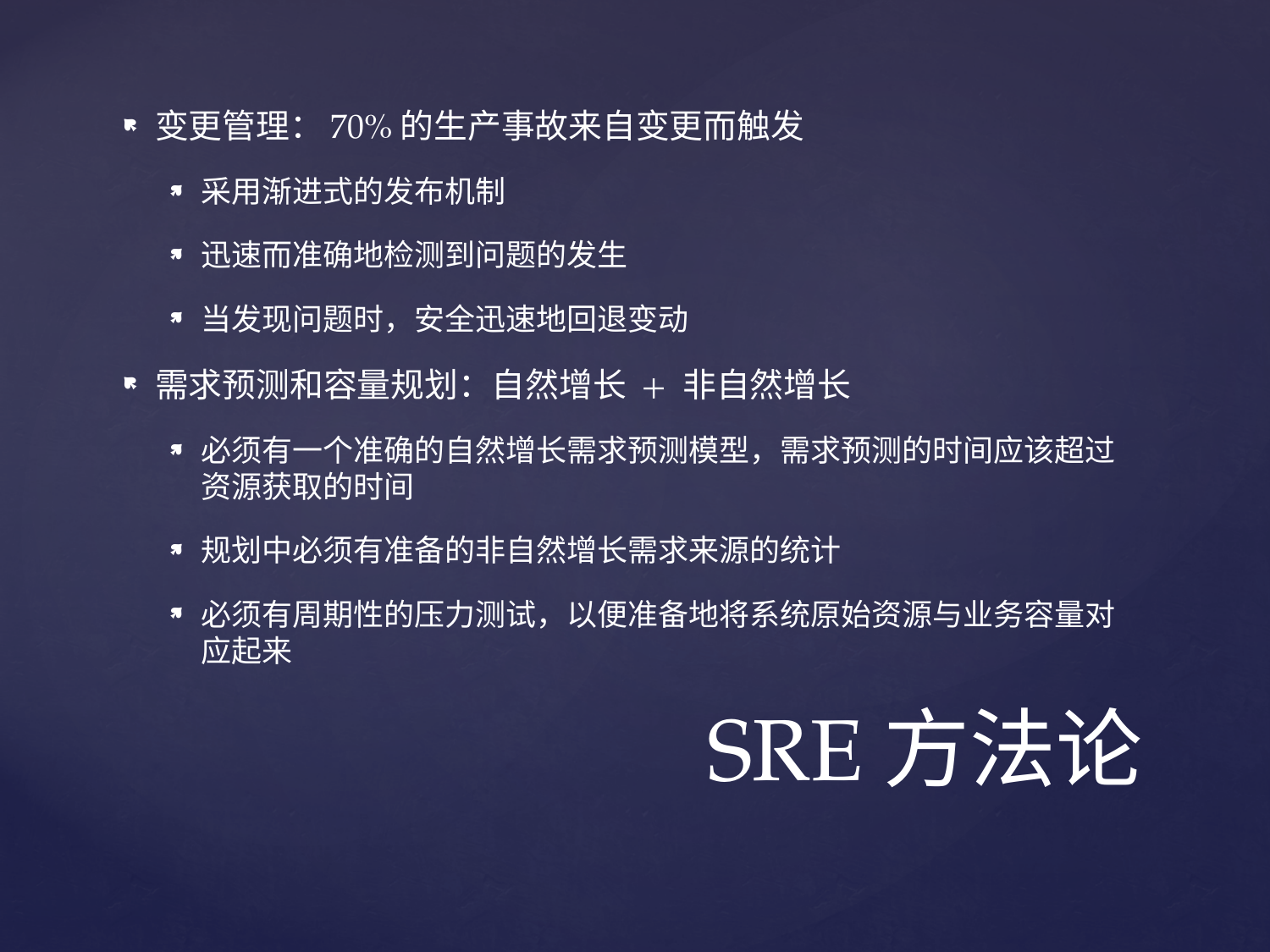

变更管理：70%的生产事故来自变更而触发
采用渐进式的发布机制
迅速而准确地检测到问题的发生
当发现问题时，安全迅速地回退变动
需求预测和容量规划：自然增长 + 非自然增长
必须有一个准确的自然增长需求预测模型，需求预测的时间应该超过资源获取的时间
规划中必须有准备的非自然增长需求来源的统计
必须有周期性的压力测试，以便准备地将系统原始资源与业务容量对应起来
# SRE方法论